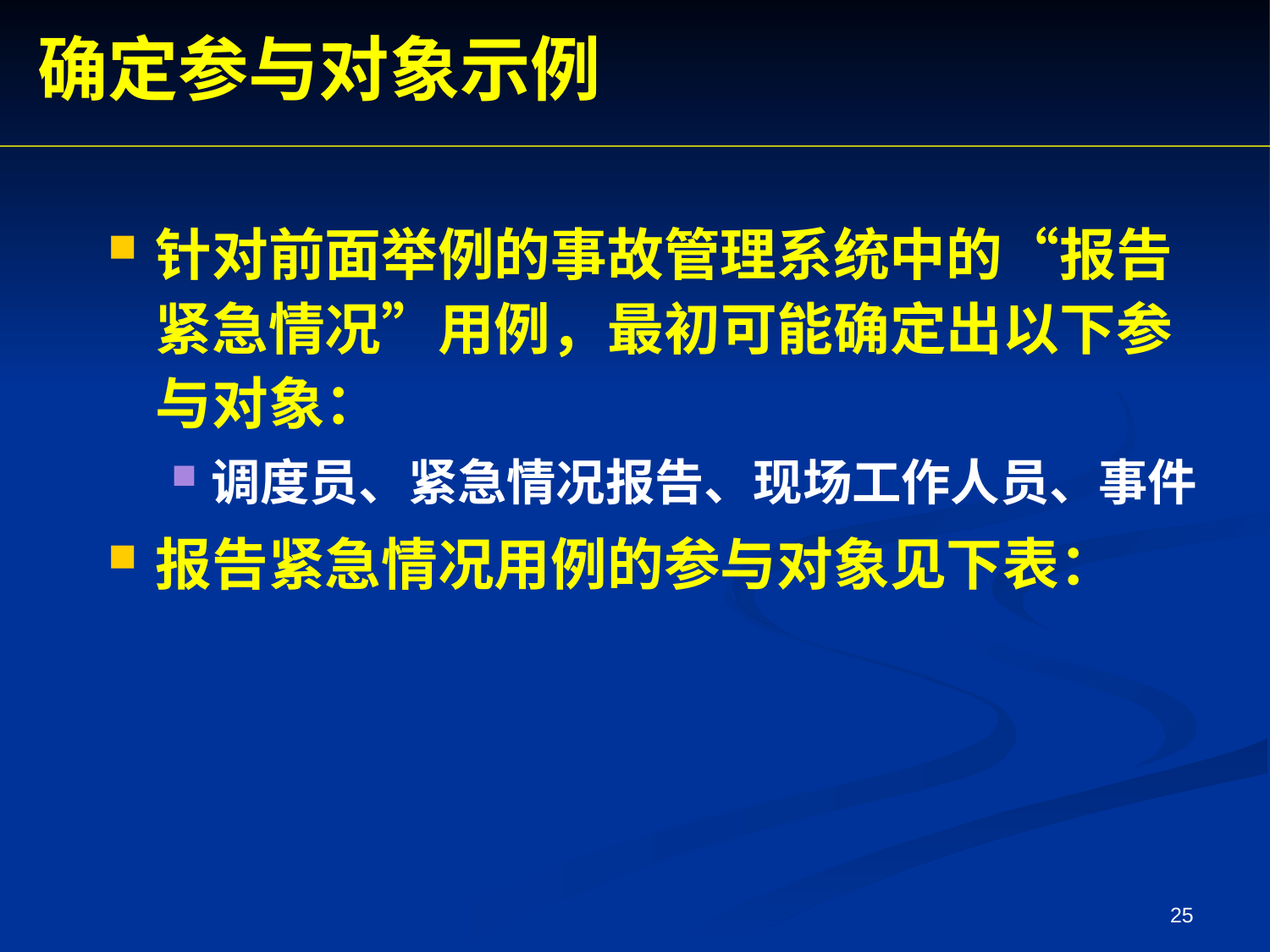

确定参与对象示例

针对前面举例的事故管理系统中的“报告紧急情况”用例，最初可能确定出以下参与对象：
调度员、紧急情况报告、现场工作人员、事件
报告紧急情况用例的参与对象见下表：
25